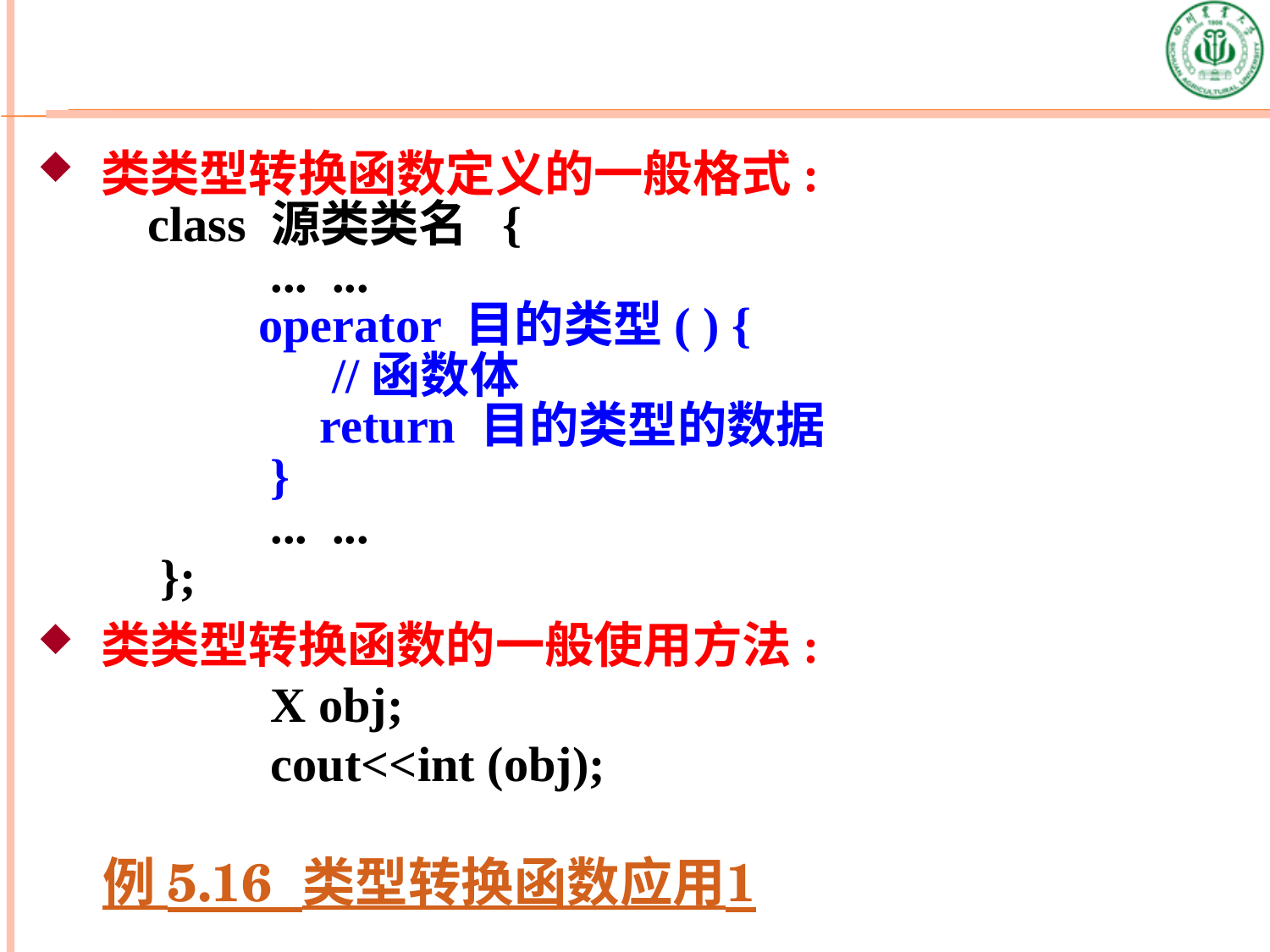

类类型转换函数定义的一般格式:
         class 源类类名  {
                   ...  ...
                  operator 目的类型( ) {
                        //函数体
                       return 目的类型的数据
                   }
                   ...  ...
          };
类类型转换函数的一般使用方法:
                   X obj;
                   cout<<int (obj);
例 5.16  类型转换函数应用1